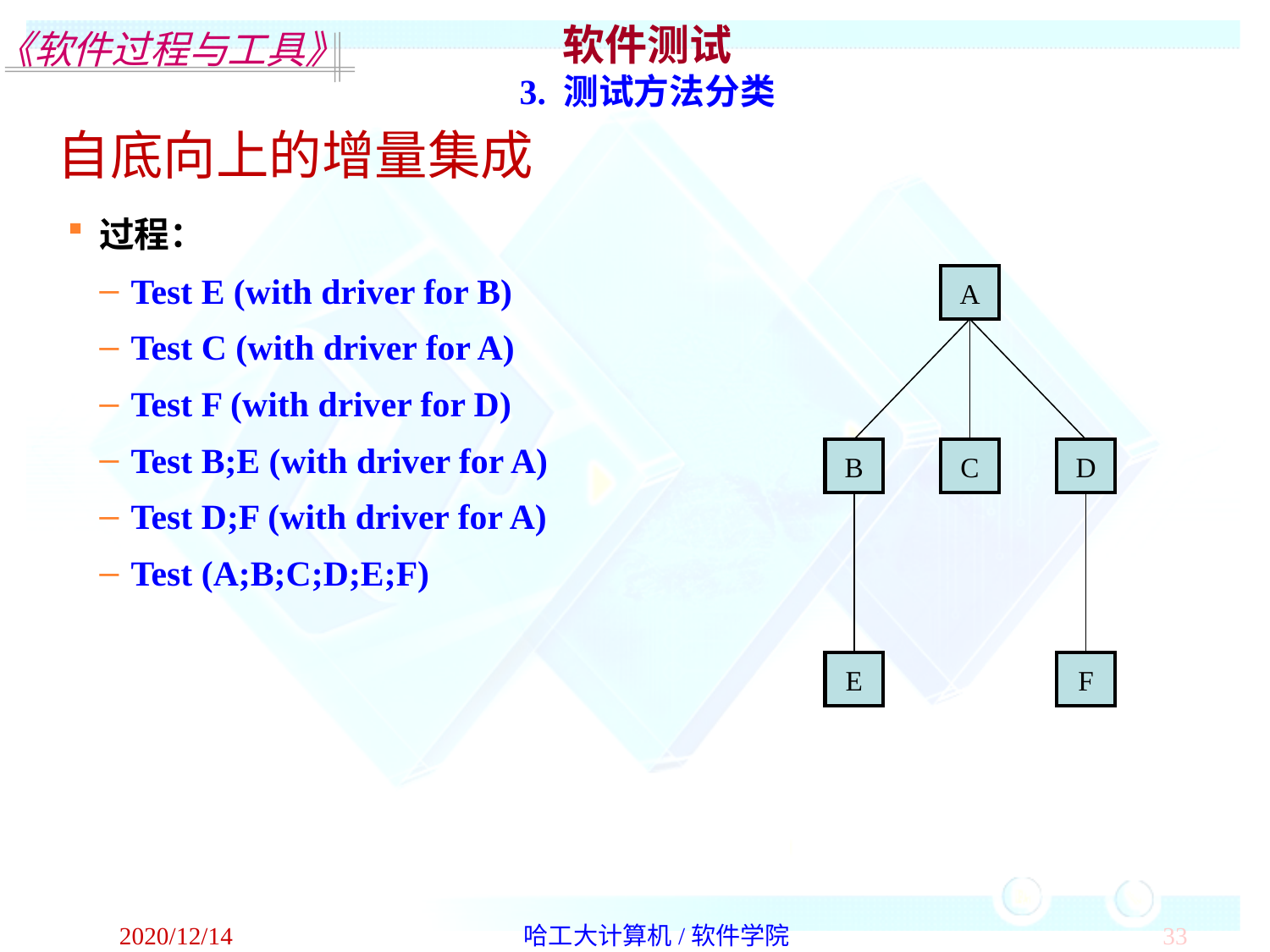

软件测试
3. 测试方法分类
自底向上的增量集成
过程：
Test E (with driver for B)
Test C (with driver for A)
Test F (with driver for D)
Test B;E (with driver for A)
Test D;F (with driver for A)
Test (A;B;C;D;E;F)
A
B
C
D
E
F